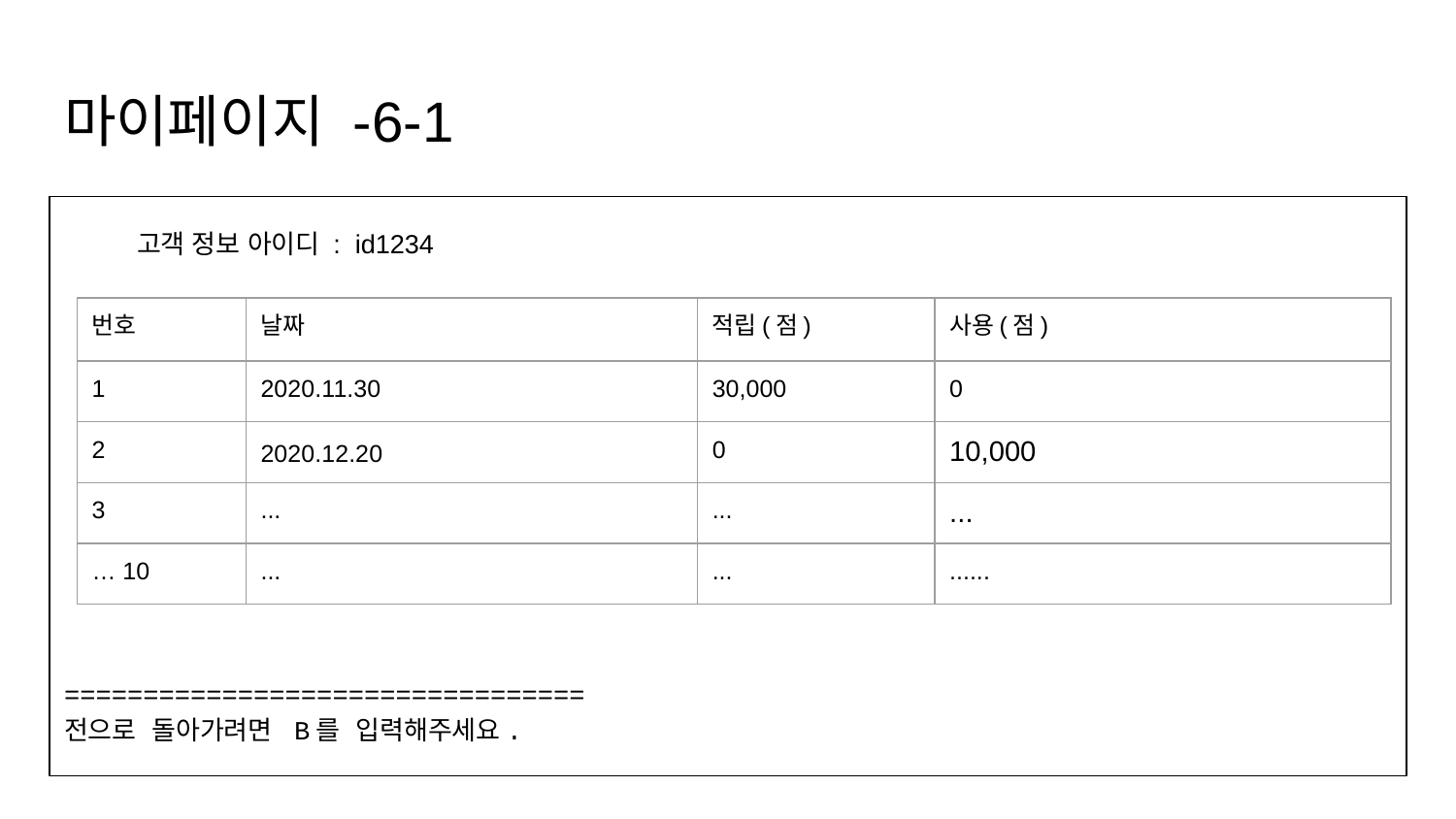

# 마이페이지 -6-1
고객 정보 아이디 :  id1234

=================================
전으로 돌아가려면 B를 입력해주세요.

| 번호 | 날짜 | 적립(점) | 사용(점) |
| --- | --- | --- | --- |
| 1 | 2020.11.30 | 30,000 | 0 |
| 2 | 2020.12.20 | 0 | 10,000 |
| 3 | ... | ... | ... |
| … 10 | ... | ... | ...... |